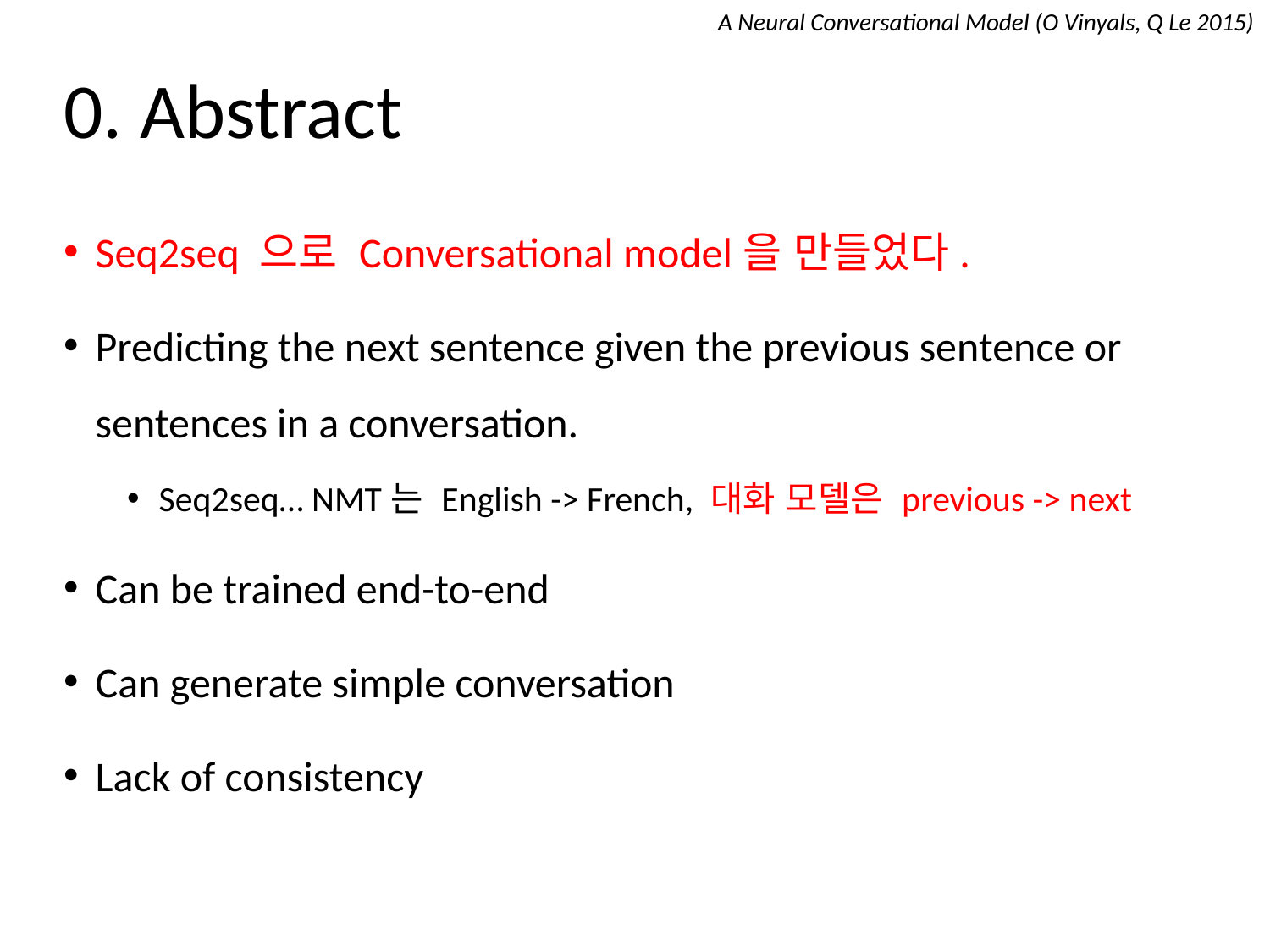

A Neural Conversational Model (O Vinyals, Q Le 2015)
# 0. Abstract
Seq2seq 으로 Conversational model을 만들었다.
Predicting the next sentence given the previous sentence or sentences in a conversation.
Seq2seq… NMT는 English -> French, 대화 모델은 previous -> next
Can be trained end-to-end
Can generate simple conversation
Lack of consistency